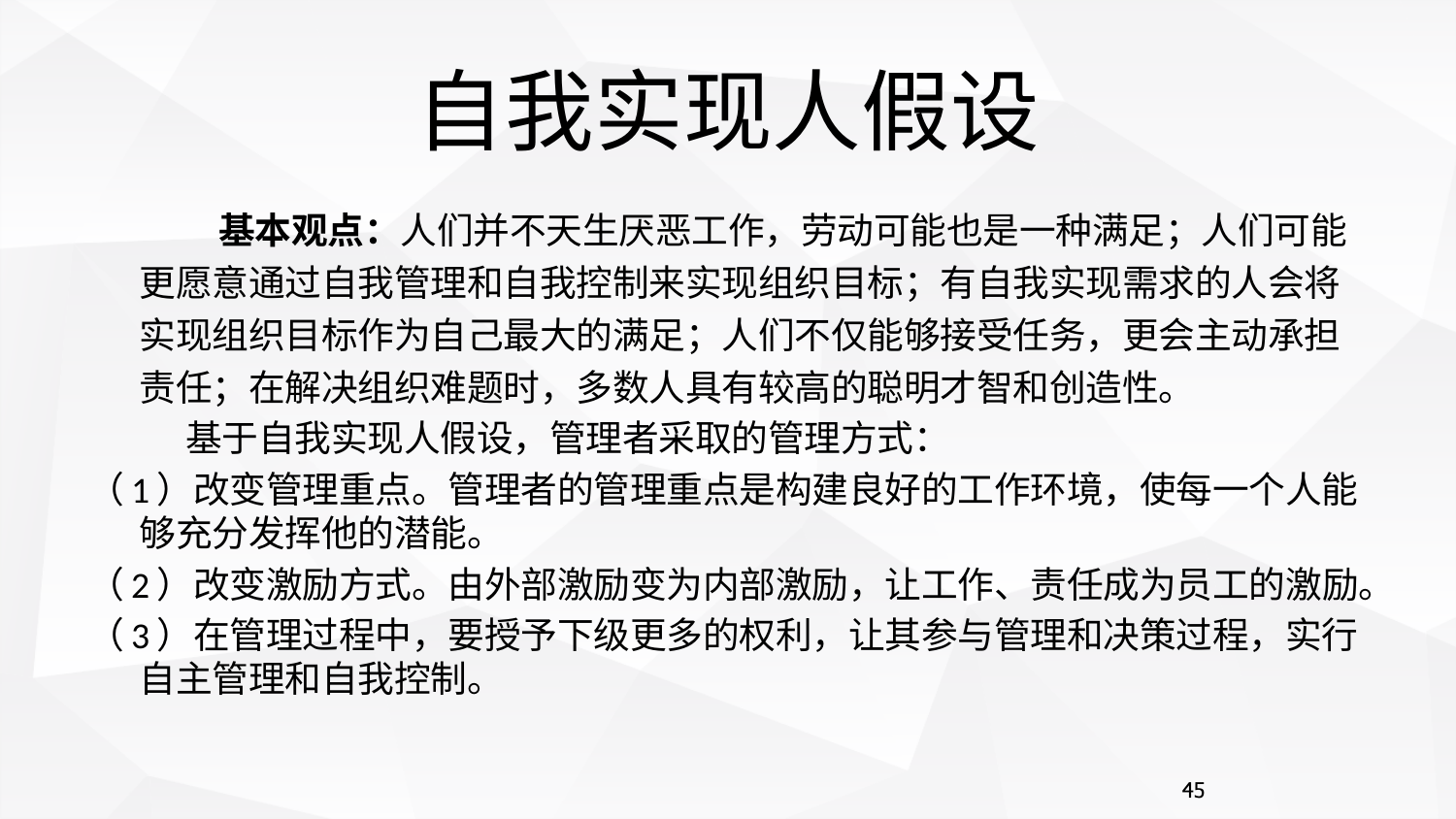

# 自我实现人假设
               基本观点：人们并不天生厌恶工作，劳动可能也是一种满足；人们可能更愿意通过自我管理和自我控制来实现组织目标；有自我实现需求的人会将实现组织目标作为自己最大的满足；人们不仅能够接受任务，更会主动承担责任；在解决组织难题时，多数人具有较高的聪明才智和创造性。
           基于自我实现人假设，管理者采取的管理方式：
（1）改变管理重点。管理者的管理重点是构建良好的工作环境，使每一个人能够充分发挥他的潜能。
（2）改变激励方式。由外部激励变为内部激励，让工作、责任成为员工的激励。
（3）在管理过程中，要授予下级更多的权利，让其参与管理和决策过程，实行自主管理和自我控制。
45